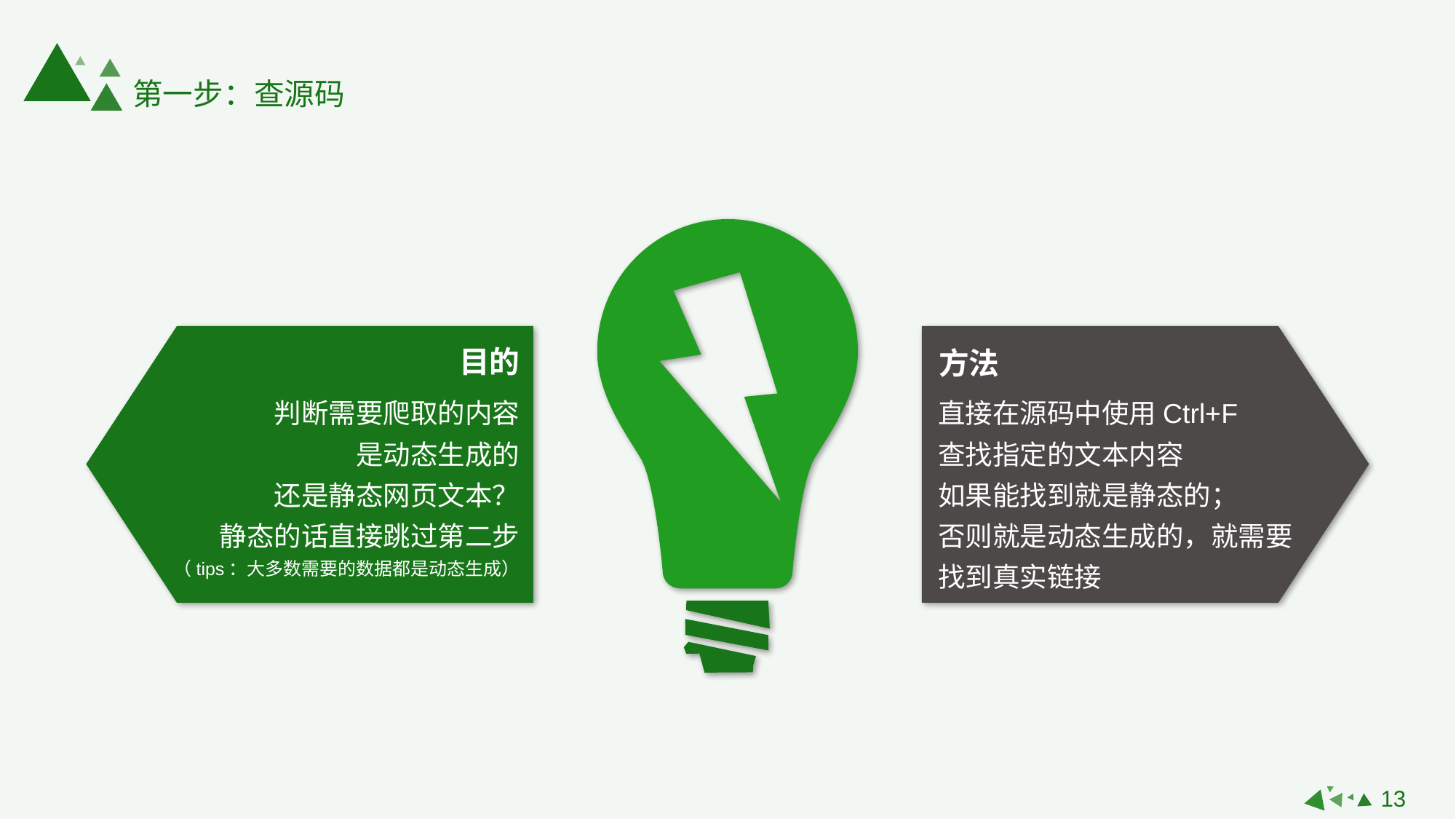

第一步：查源码

目的
方法

判断需要爬取的内容
是动态生成的
还是静态网页文本？
静态的话直接跳过第二步
（tips：大多数需要的数据都是动态生成）
直接在源码中使用Ctrl+F
查找指定的文本内容
如果能找到就是静态的；
否则就是动态生成的，就需要找到真实链接
13